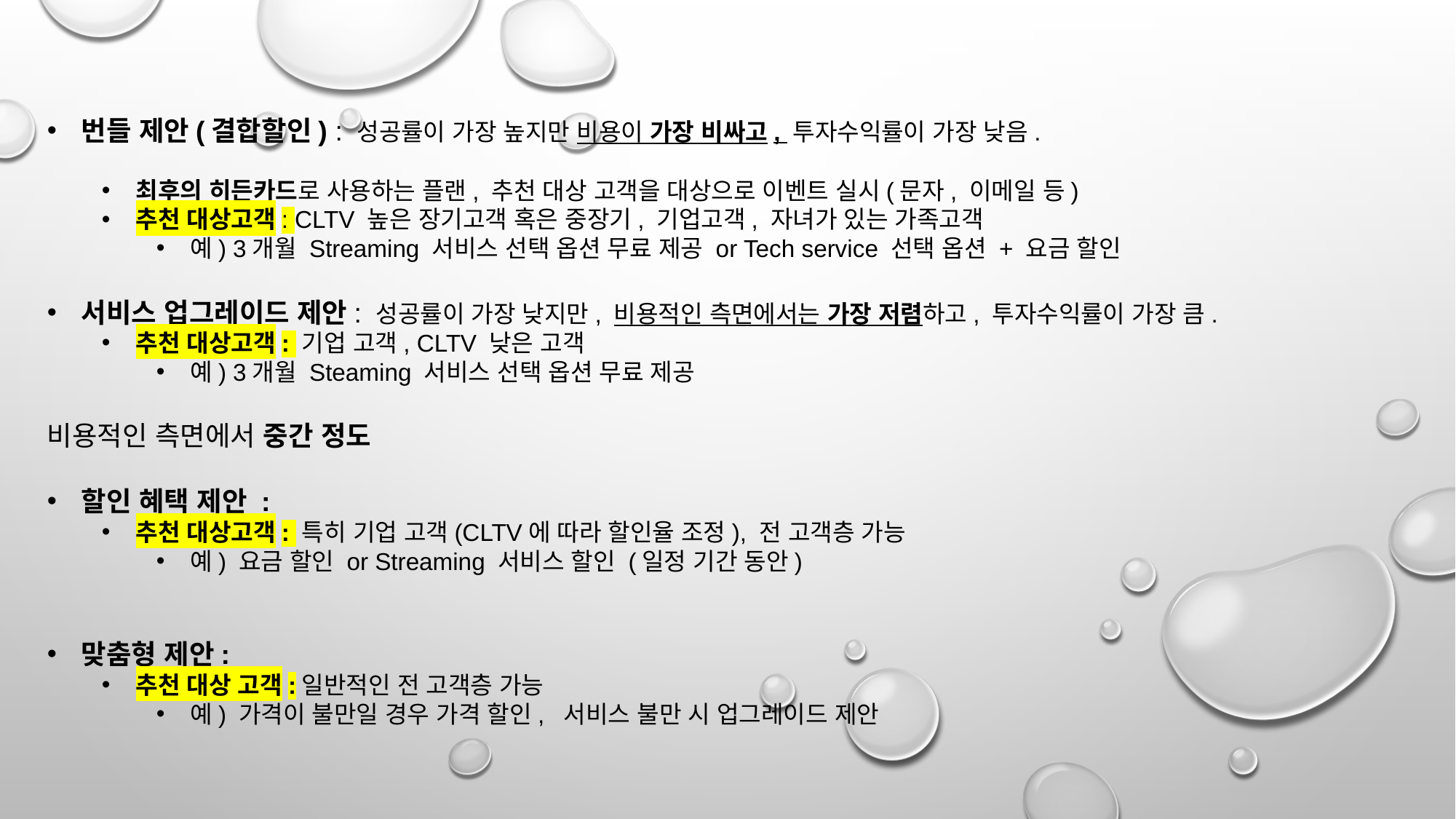

번들 제안(결합할인) : 성공률이 가장 높지만 비용이 가장 비싸고, 투자수익률이 가장 낮음.

최후의 히든카드로 사용하는 플랜, 추천 대상 고객을 대상으로 이벤트 실시(문자, 이메일 등)
추천 대상고객: CLTV 높은 장기고객 혹은 중장기, 기업고객, 자녀가 있는 가족고객
예) 3개월 Streaming 서비스 선택 옵션 무료 제공 or Tech service 선택 옵션 + 요금 할인

서비스 업그레이드 제안: 성공률이 가장 낮지만, 비용적인 측면에서는 가장 저렴하고, 투자수익률이 가장 큼.
추천 대상고객: 기업 고객, CLTV 낮은 고객
예) 3개월 Steaming 서비스 선택 옵션 무료 제공

비용적인 측면에서 중간 정도

할인 혜택 제안 :
추천 대상고객: 특히 기업 고객(CLTV에 따라 할인율 조정), 전 고객층 가능
예) 요금 할인 or Streaming 서비스 할인 (일정 기간 동안)

맞춤형 제안:
추천 대상 고객:일반적인 전 고객층 가능
예) 가격이 불만일 경우 가격 할인,  서비스 불만 시 업그레이드 제안